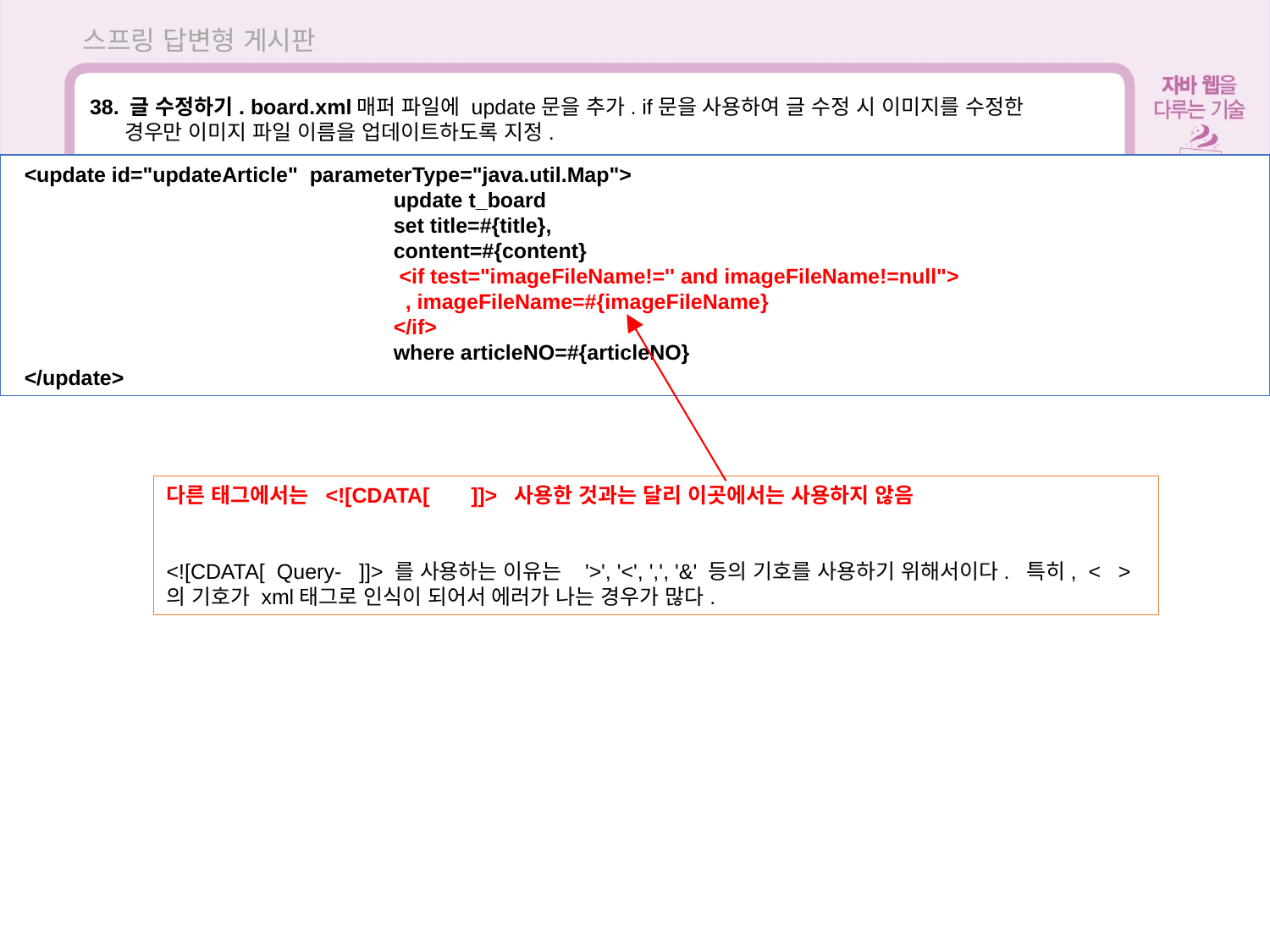

스프링 답변형 게시판
38. 글 수정하기. board.xml매퍼 파일에 update문을 추가. if문을 사용하여 글 수정 시 이미지를 수정한
     경우만 이미지 파일 이름을 업데이트하도록 지정.
  <update id="updateArticle"  parameterType="java.util.Map">
			update t_board
			set title=#{title},
			content=#{content}
			 <if test="imageFileName!='' and imageFileName!=null">
			  , imageFileName=#{imageFileName}
			</if>
			where articleNO=#{articleNO}
  </update>

다른 태그에서는  <![CDATA[       ]]>  사용한 것과는 달리 이곳에서는 사용하지 않음

<![CDATA[  Query-   ]]> 를 사용하는 이유는   '>', '<', ',', '&' 등의 기호를 사용하기 위해서이다.  특히,  <   >  의 기호가 xml태그로 인식이 되어서 에러가 나는 경우가 많다.